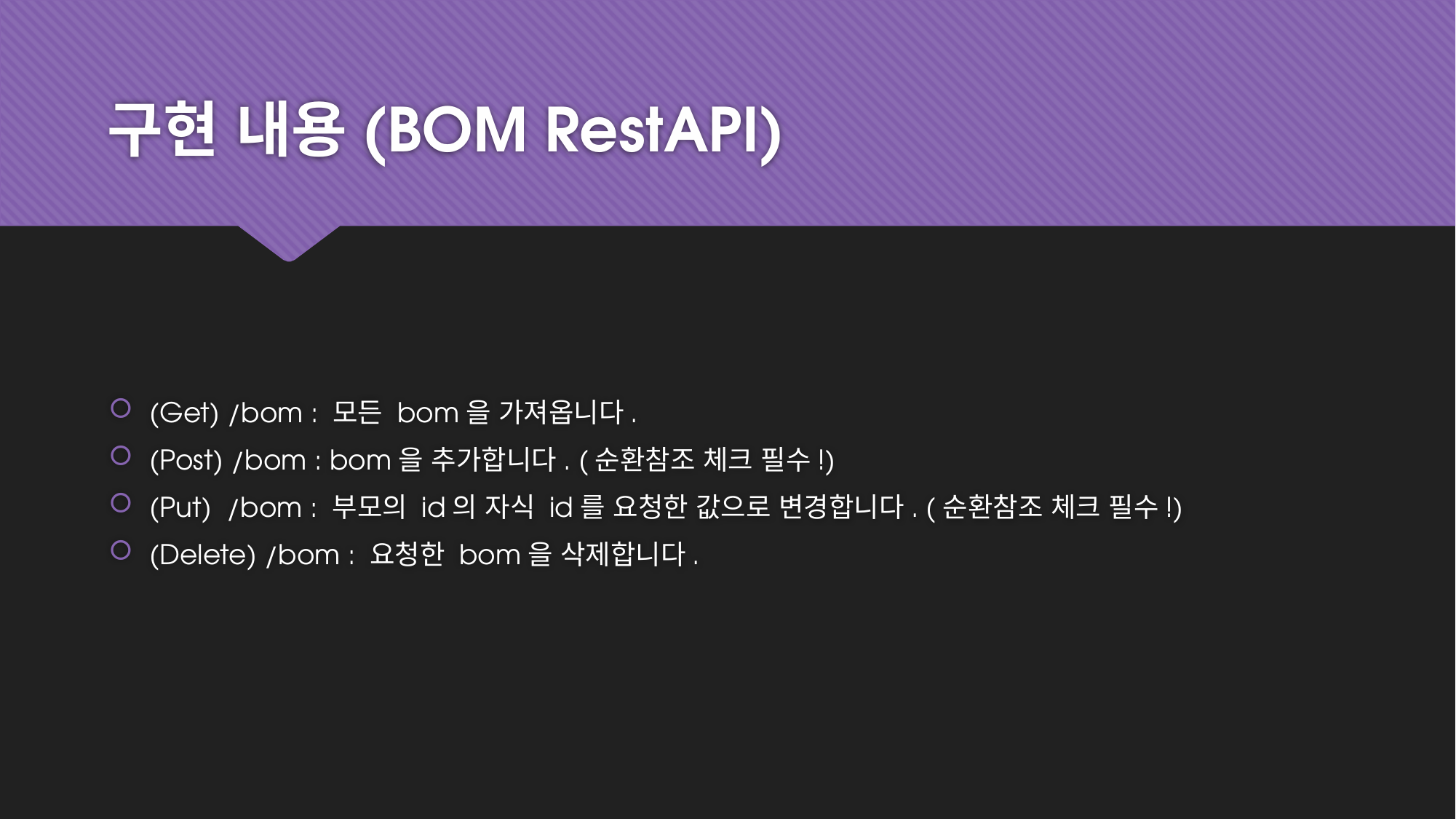

# 구현 내용(BOM RestAPI)
(Get) /bom : 모든 bom을 가져옵니다.
(Post) /bom : bom을 추가합니다. (순환참조 체크 필수!)
(Put)  /bom : 부모의 id의 자식 id를 요청한 값으로 변경합니다. (순환참조 체크 필수!)
(Delete) /bom : 요청한 bom을 삭제합니다.